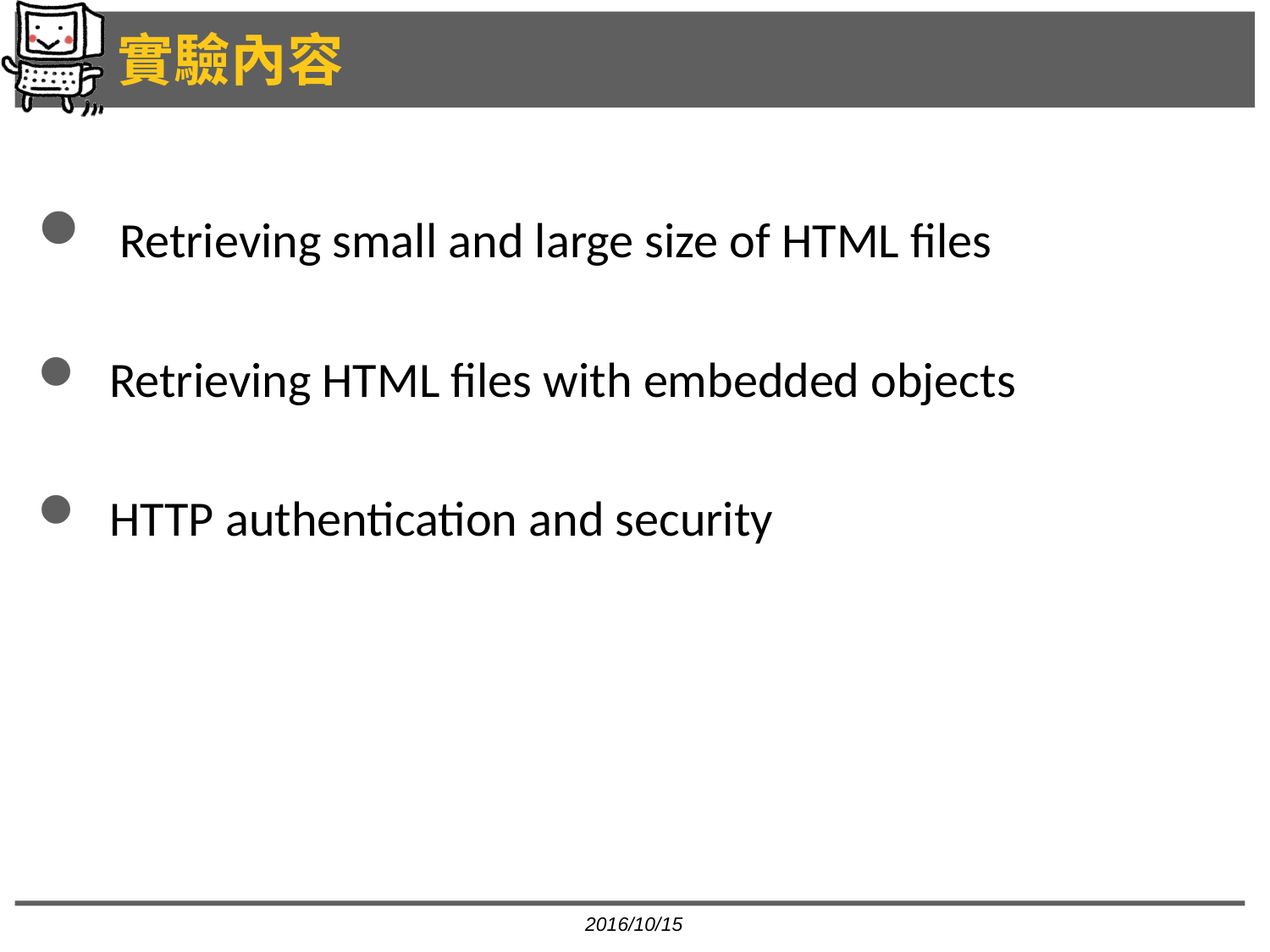

# 實驗內容

  Retrieving small and large size of HTML files

  Retrieving HTML files with embedded objects

  HTTP authentication and security
2016/10/15